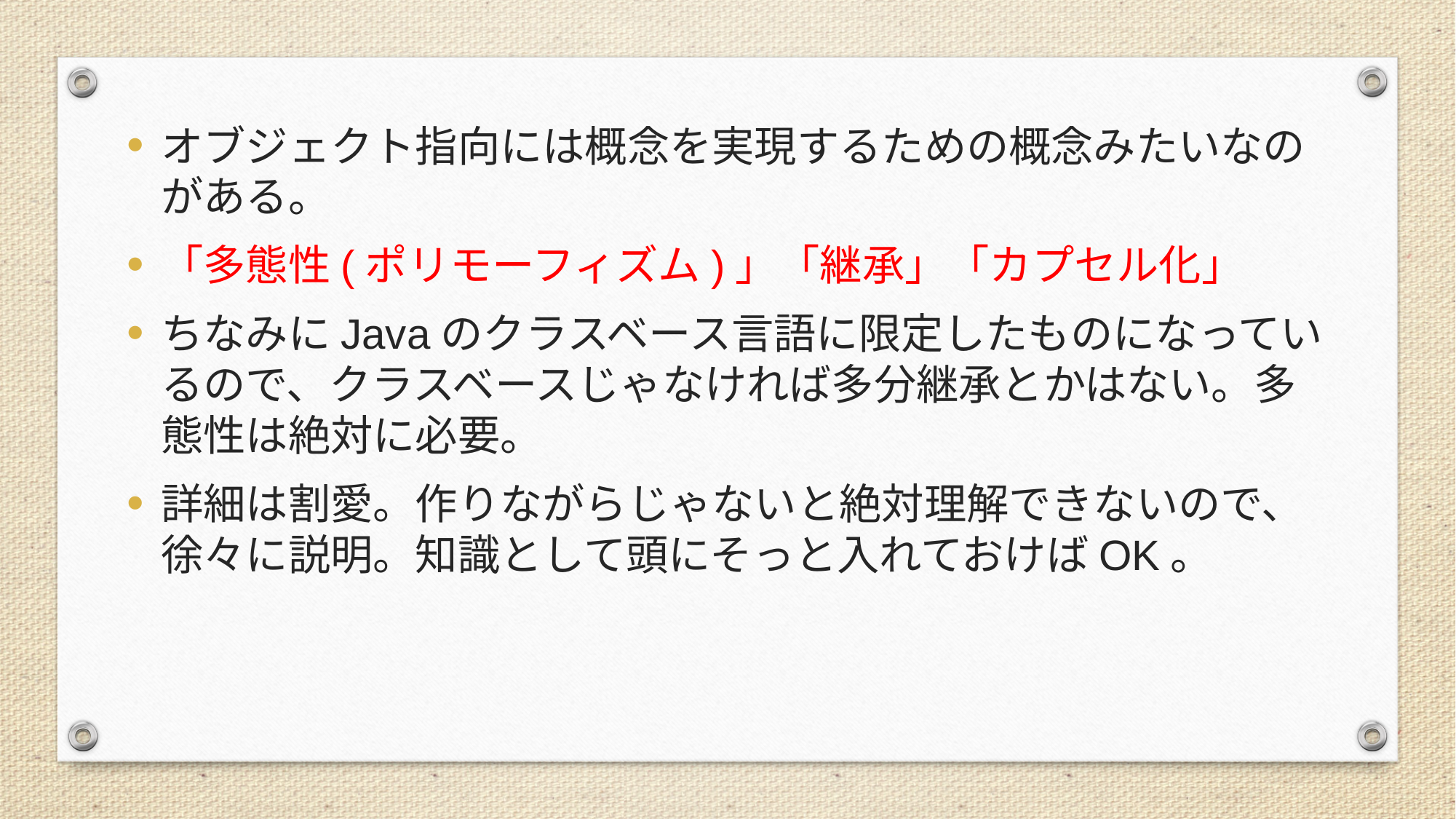

オブジェクト指向には概念を実現するための概念みたいなのがある。
「多態性(ポリモーフィズム)」「継承」「カプセル化」
ちなみにJavaのクラスベース言語に限定したものになっているので、クラスベースじゃなければ多分継承とかはない。多態性は絶対に必要。
詳細は割愛。作りながらじゃないと絶対理解できないので、徐々に説明。知識として頭にそっと入れておけばOK。